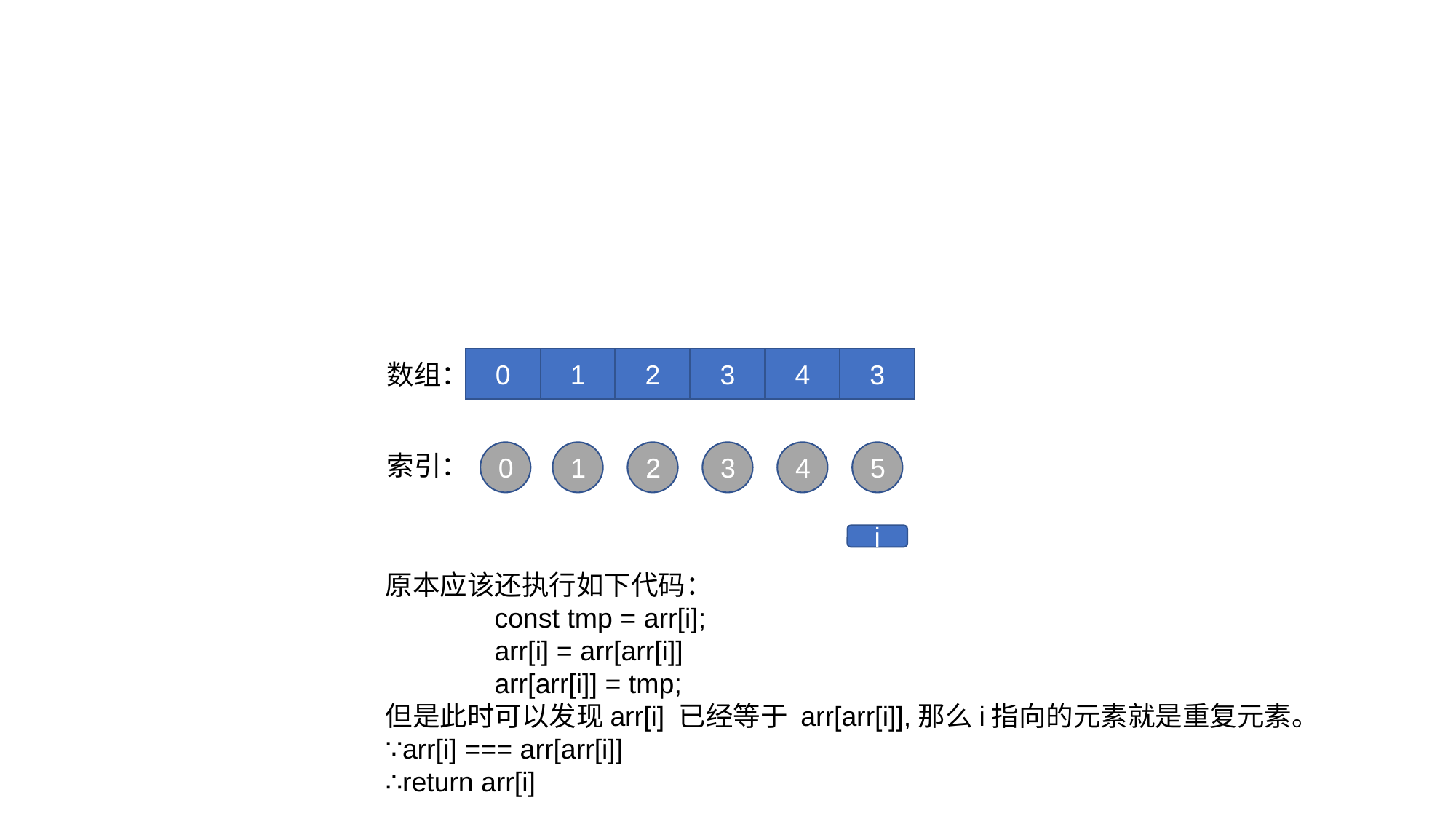

3
4
1
2
3
0
数组：
0
1
2
3
4
5
索引：
i
原本应该还执行如下代码：
	const tmp = arr[i];
	arr[i] = arr[arr[i]]
	arr[arr[i]] = tmp;
但是此时可以发现arr[i] 已经等于 arr[arr[i]],那么i指向的元素就是重复元素。
∵arr[i] === arr[arr[i]]
∴return arr[i]